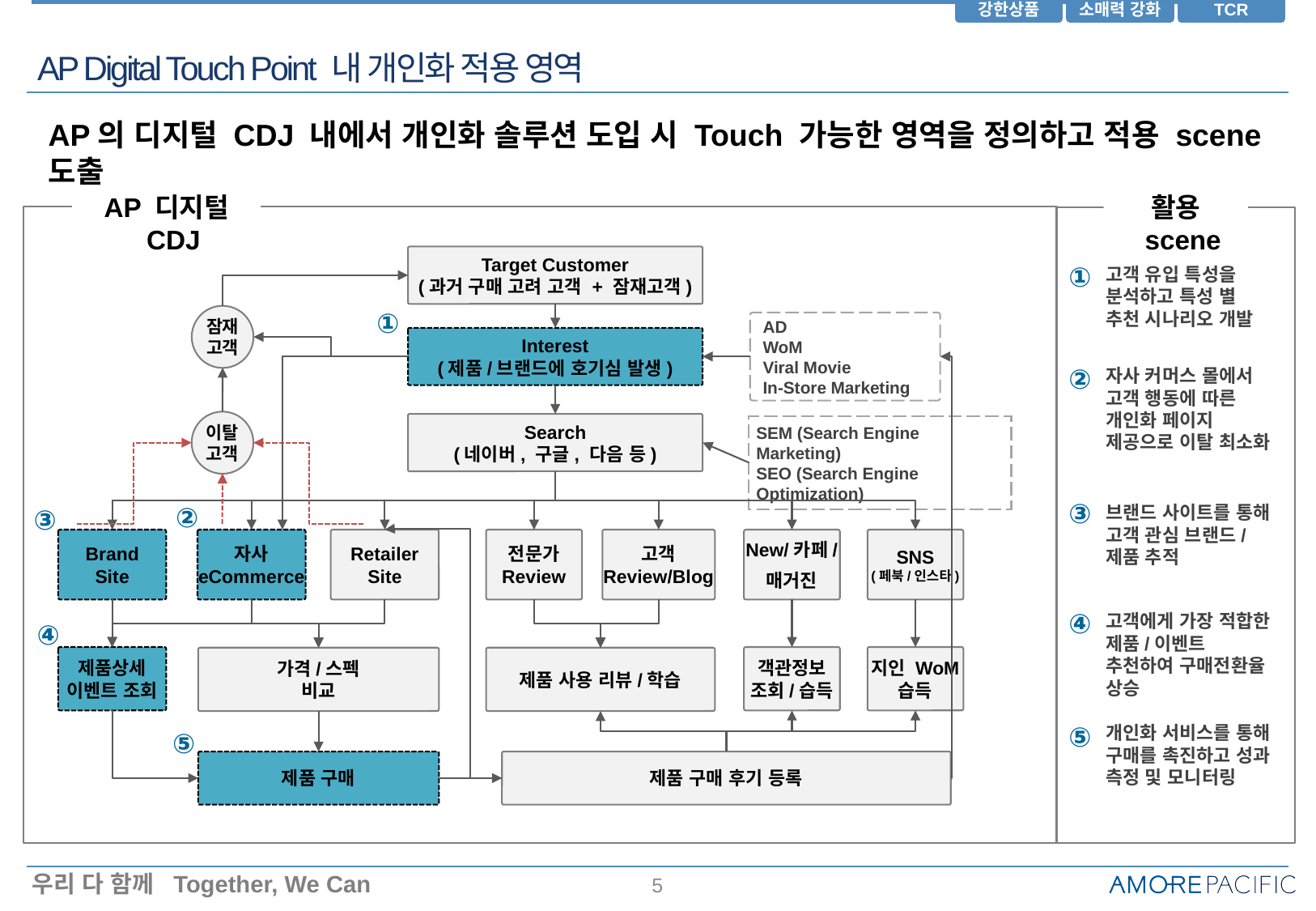

# AP Digital Touch Point 내 개인화 적용 영역
AP의 디지털 CDJ 내에서 개인화 솔루션 도입 시 Touch 가능한 영역을 정의하고 적용 scene 도출
활용 scene
AP 디지털 CDJ

Target Customer
(과거 구매 고려 고객 + 잠재고객)
①
고객 유입 특성을 분석하고 특성 별 추천 시나리오 개발
①
잠재
고객
AD
WoM
Viral Movie
In-Store Marketing
Interest
(제품/브랜드에 호기심 발생)
②
자사 커머스 몰에서 고객 행동에 따른 개인화 페이지  제공으로 이탈 최소화
이탈
고객
Search
(네이버, 구글, 다음 등)
SEM (Search Engine Marketing)
SEO (Search Engine Optimization)
③
②
브랜드 사이트를 통해 고객 관심 브랜드/제품 추적
③
Brand
Site
자사
eCommerce
Retailer
Site
전문가
Review
고객
Review/Blog
New/카페/
매거진
SNS
(페북/인스타)
④
고객에게 가장 적합한 제품/이벤트 추천하여 구매전환율 상승
④
제품상세
이벤트 조회
객관정보
조회/습득
지인 WoM
습득
가격/스펙
비교
제품 사용 리뷰/학습
⑤
개인화 서비스를 통해 구매를 촉진하고 성과 측정 및 모니터링
⑤
제품 구매
제품 구매 후기 등록
5